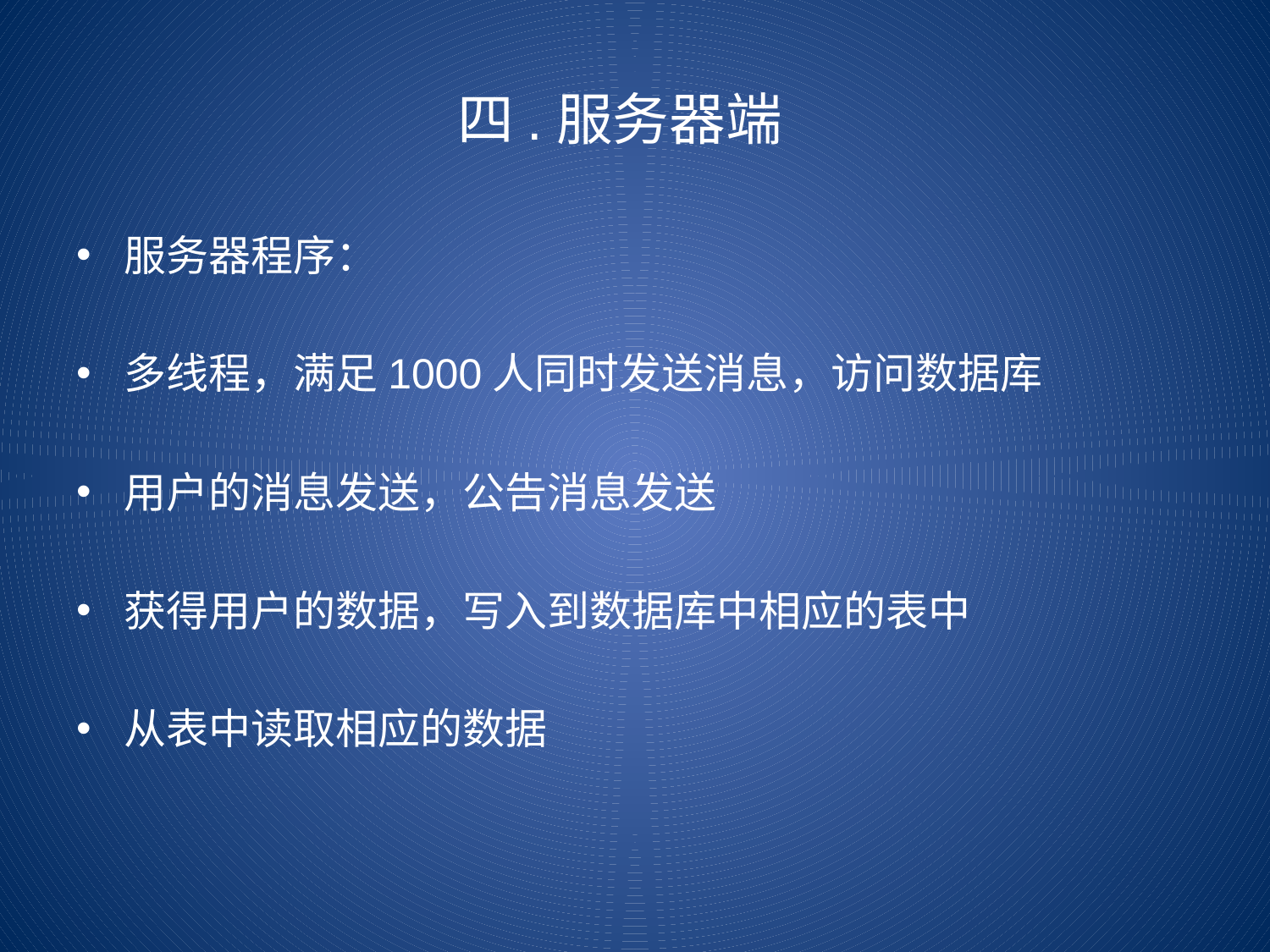

# 四.服务器端
服务器程序：

多线程，满足1000人同时发送消息，访问数据库

用户的消息发送，公告消息发送

获得用户的数据，写入到数据库中相应的表中

从表中读取相应的数据